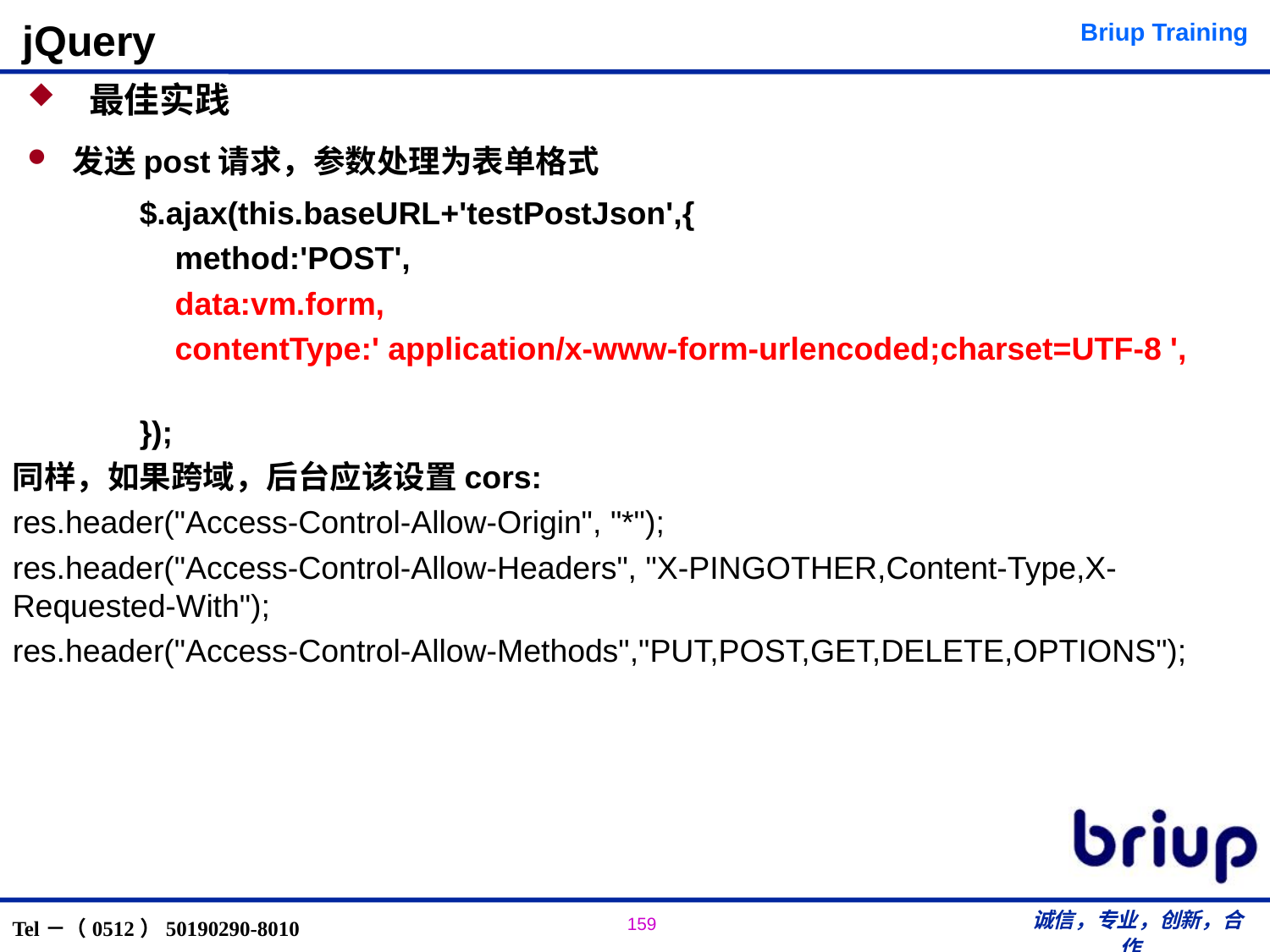

# jQuery
 最佳实践
发送post请求，参数处理为表单格式
	$.ajax(this.baseURL+'testPostJson',{
	    method:'POST',
	    data:vm.form,
	    contentType:' application/x-www-form-urlencoded;charset=UTF-8 ',
	});
同样，如果跨域，后台应该设置cors:
res.header("Access-Control-Allow-Origin", "*");
res.header("Access-Control-Allow-Headers", "X-PINGOTHER,Content-Type,X-Requested-With");
res.header("Access-Control-Allow-Methods","PUT,POST,GET,DELETE,OPTIONS");